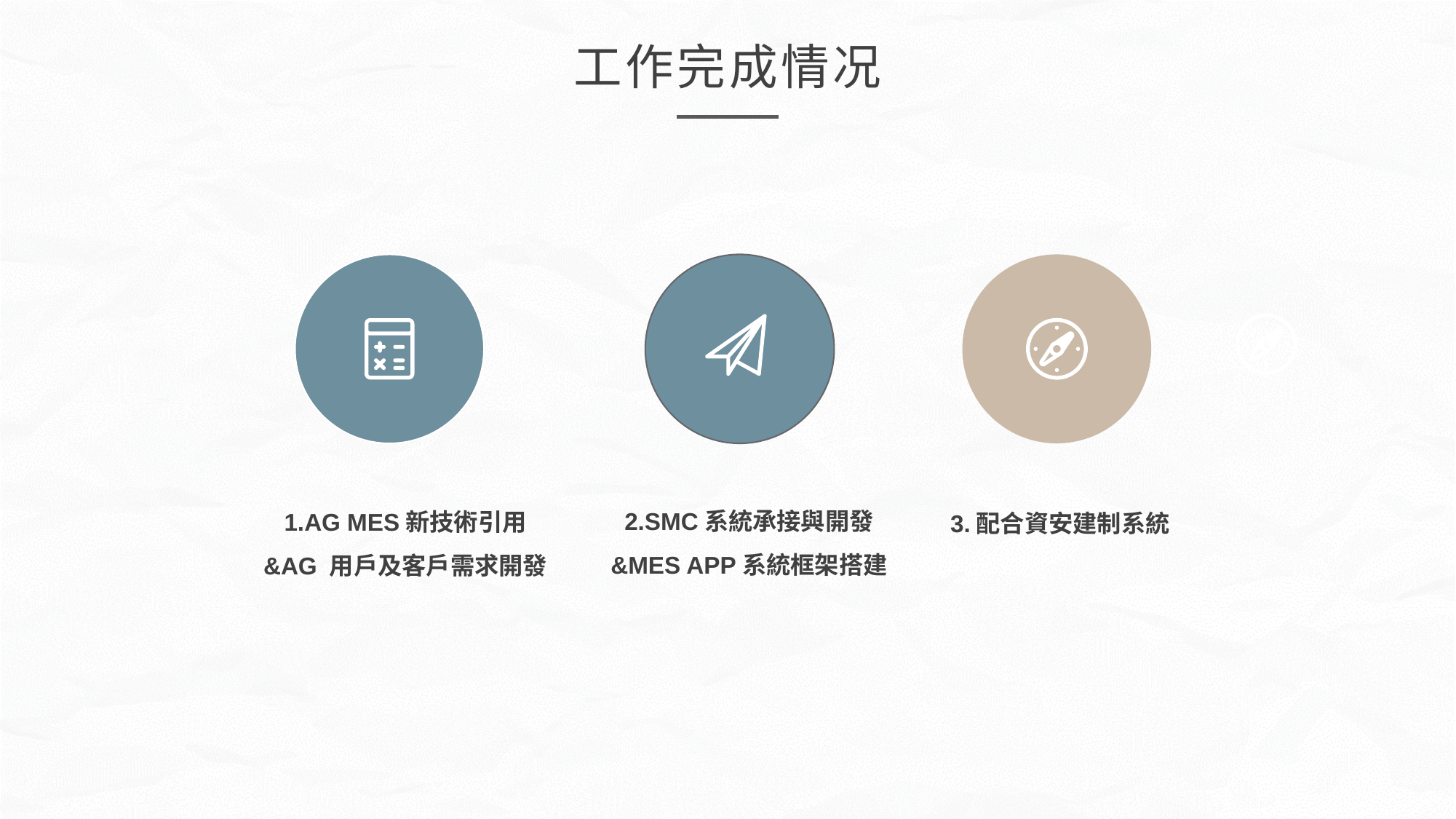

工作完成情况

2.SMC系統承接與開發
&MES APP系統框架搭建
1.AG MES新技術引用
&AG 用戶及客戶需求開發
 3.配合資安建制系統